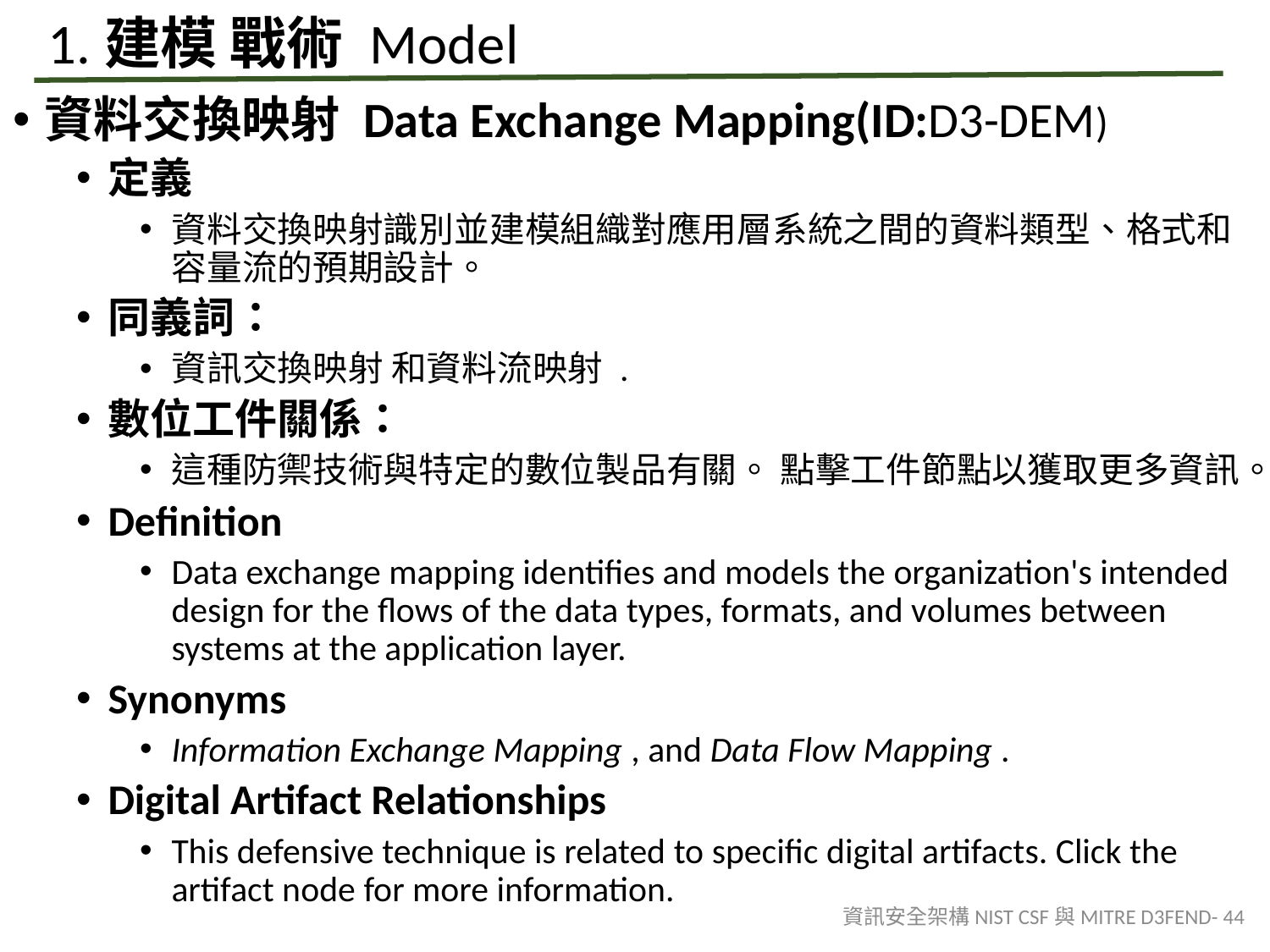

# 1.建模 戰術 Model
資料交換映射 Data Exchange Mapping(ID:D3-DEM)
定義
資料交換映射識別並建模組織對應用層系統之間的資料類型、格式和容量流的預期設計。
同義詞：
資訊交換映射 和資料流映射 .
數位工件關係：
這種防禦技術與特定的數位製品有關。 點擊工件節點以獲取更多資訊。
Definition
Data exchange mapping identifies and models the organization's intended design for the flows of the data types, formats, and volumes between systems at the application layer.
Synonyms
Information Exchange Mapping , and Data Flow Mapping .
Digital Artifact Relationships
This defensive technique is related to specific digital artifacts. Click the artifact node for more information.

資訊安全架構NIST CSF與MITRE D3FEND- 44